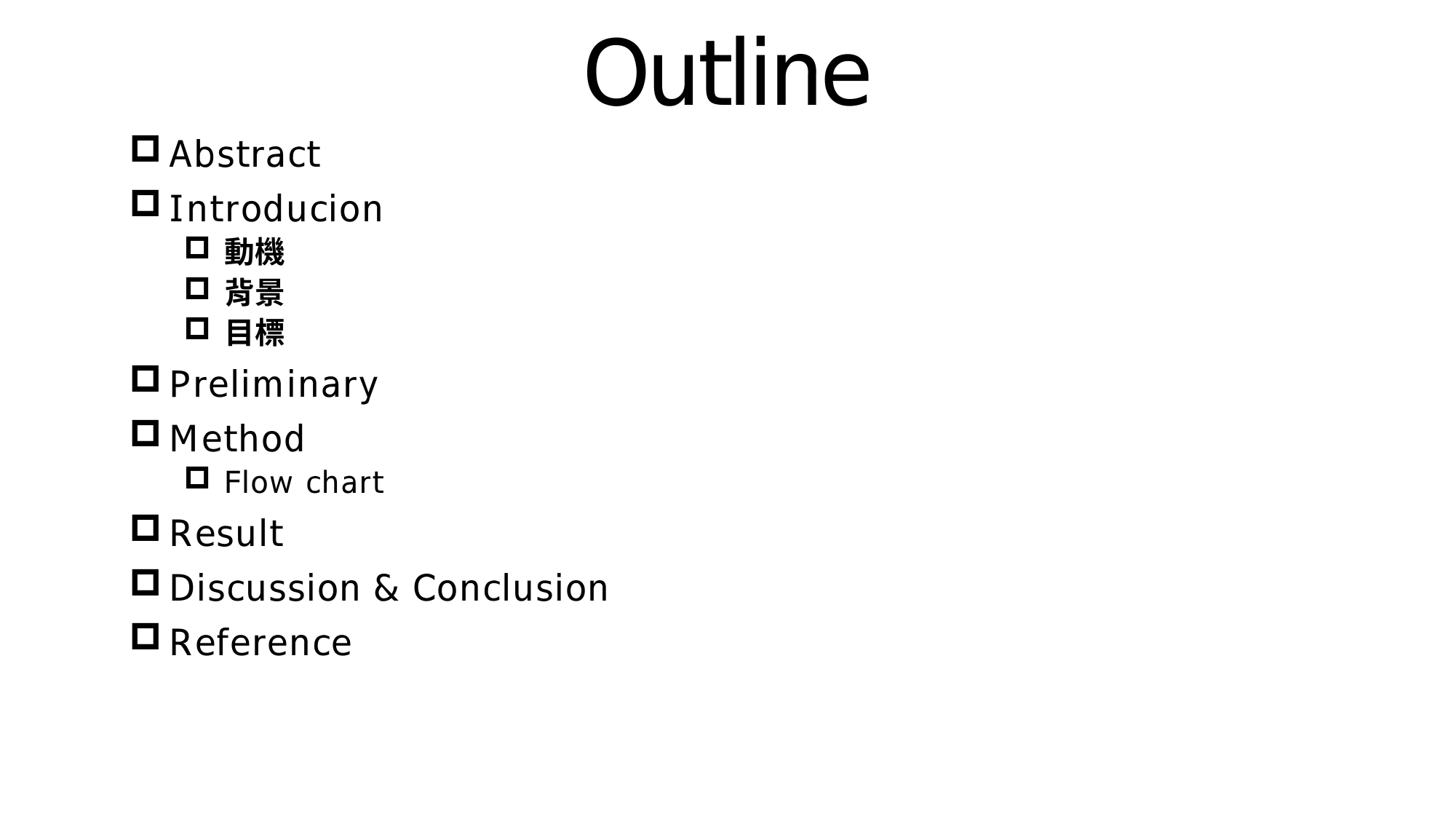

# Outline
Abstract
Introducion
動機
背景
目標
Preliminary
Method
Flow chart
Result
Discussion & Conclusion
Reference